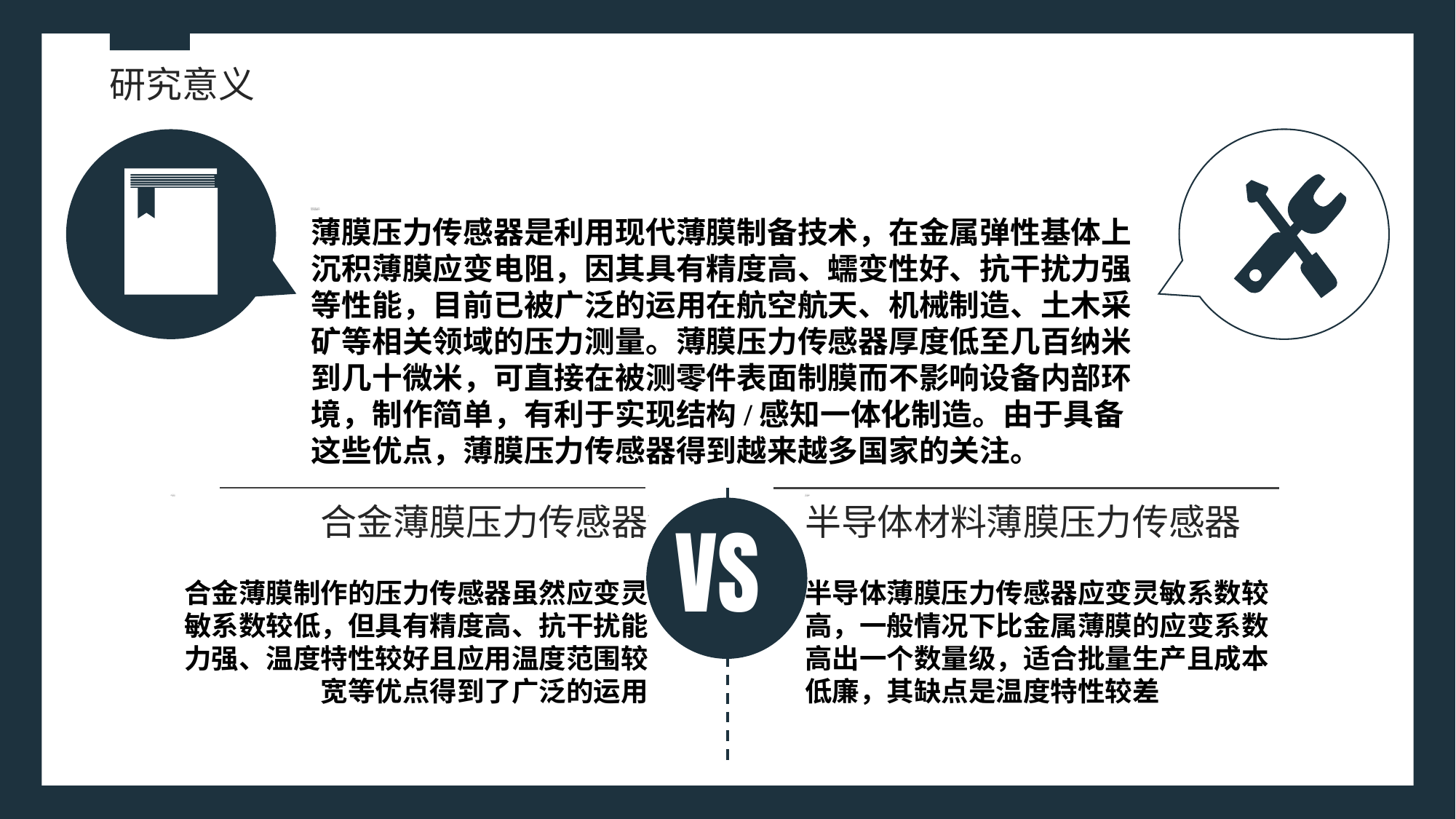

研究意义

薄膜压力传感器是利用现代薄膜制备技术，在金属弹性基体上沉积薄膜应变电阻，因其具有精度高、蠕变性好、抗干扰力强等性能，目前已被广泛的运用在航空航天、机械制造、土木采矿等相关领域的压力测量。薄膜压力传感器厚度低至几百纳米到几十微米，可直接在被测零件表面制膜而不影响设备内部环境，制作简单，有利于实现结构/感知一体化制造。由于具备这些优点，薄膜压力传感器得到越来越多国家的关注。
。
合金薄膜压力传感器

合金薄膜制作的压力传感器虽然应变灵敏系数较低，但具有精度高、抗干扰能力强、温度特性较好且应用温度范围较宽等优点得到了广泛的运用
半导体材料薄膜压力传感器

半导体薄膜压力传感器应变灵敏系数较高，一般情况下比金属薄膜的应变系数高出一个数量级，适合批量生产且成本低廉，其缺点是温度特性较差

VS